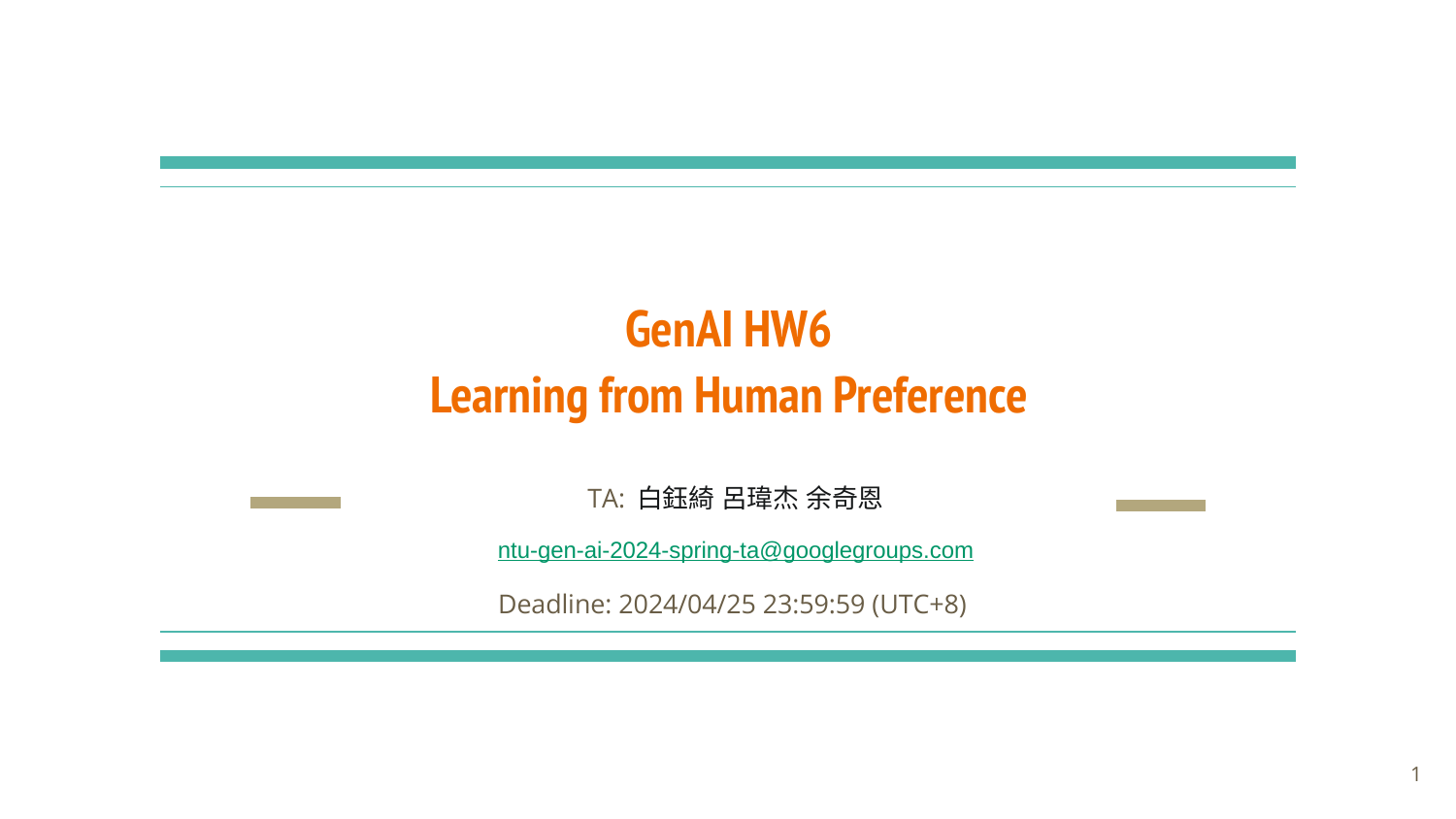

# GenAI HW6
Learning from Human Preference
TA: 白鈺綺 呂瑋杰 余奇恩
ntu-gen-ai-2024-spring-ta@googlegroups.com

Deadline: 2024/04/25 23:59:59 (UTC+8)
1